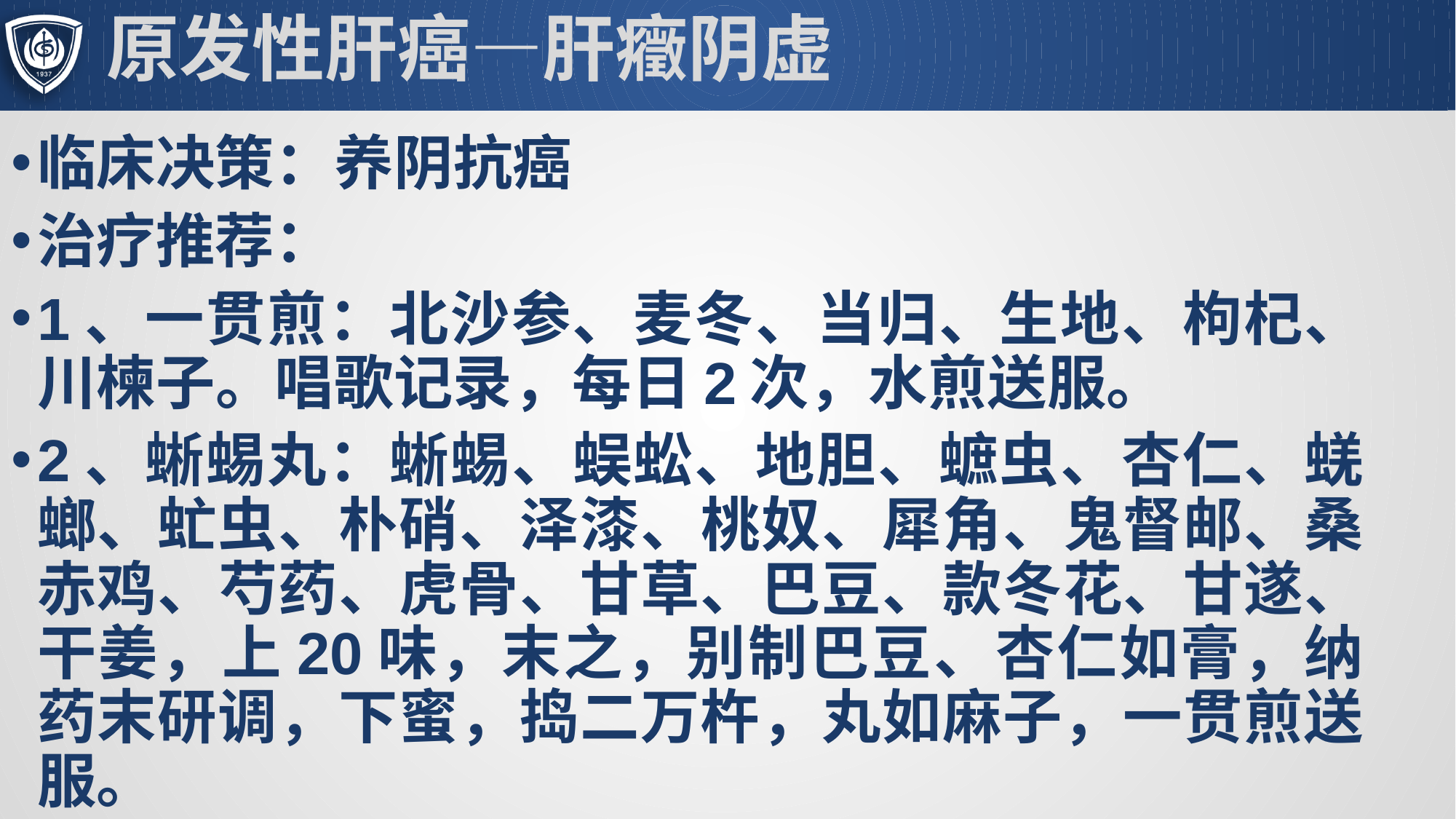

# 原发性肝癌—肝癥阴虚
临床决策：养阴抗癌
治疗推荐：
1、一贯煎：北沙参、麦冬、当归、生地、枸杞、川楝子。唱歌记录，每日2次，水煎送服。
2、蜥蜴丸：蜥蜴、蜈蚣、地胆、蟅虫、杏仁、蜣螂、虻虫、朴硝、泽漆、桃奴、犀角、鬼督邮、桑赤鸡、芍药、虎骨、甘草、巴豆、款冬花、甘遂、干姜，上20味，末之，别制巴豆、杏仁如膏，纳药末研调，下蜜，捣二万杵，丸如麻子，一贯煎送服。